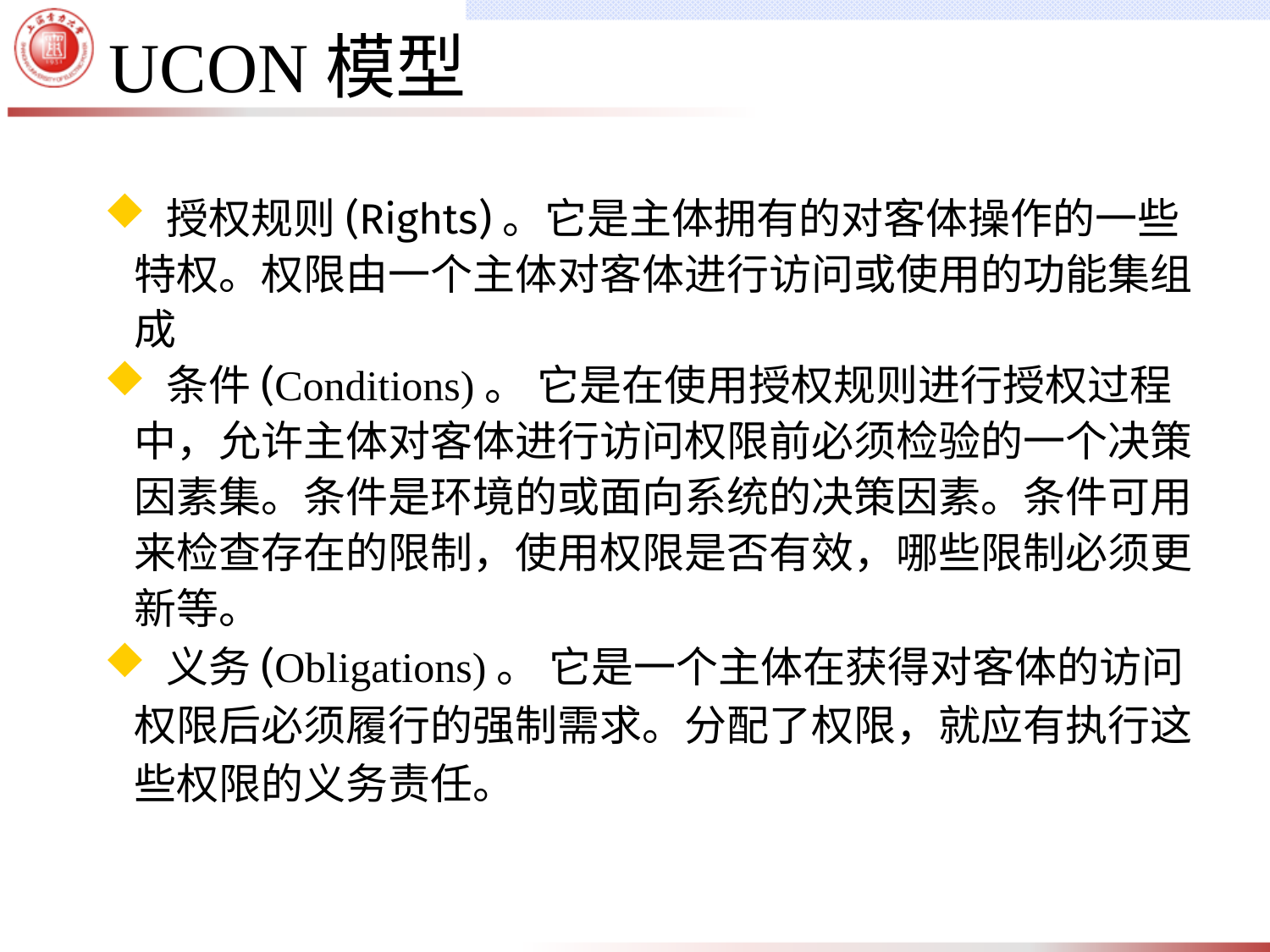

UCON模型

 授权规则(Rights)。它是主体拥有的对客体操作的一些特权。权限由一个主体对客体进行访问或使用的功能集组成
 条件(Conditions)。 它是在使用授权规则进行授权过程中，允许主体对客体进行访问权限前必须检验的一个决策因素集。条件是环境的或面向系统的决策因素。条件可用来检查存在的限制，使用权限是否有效，哪些限制必须更新等。
 义务(Obligations)。 它是一个主体在获得对客体的访问权限后必须履行的强制需求。分配了权限，就应有执行这些权限的义务责任。